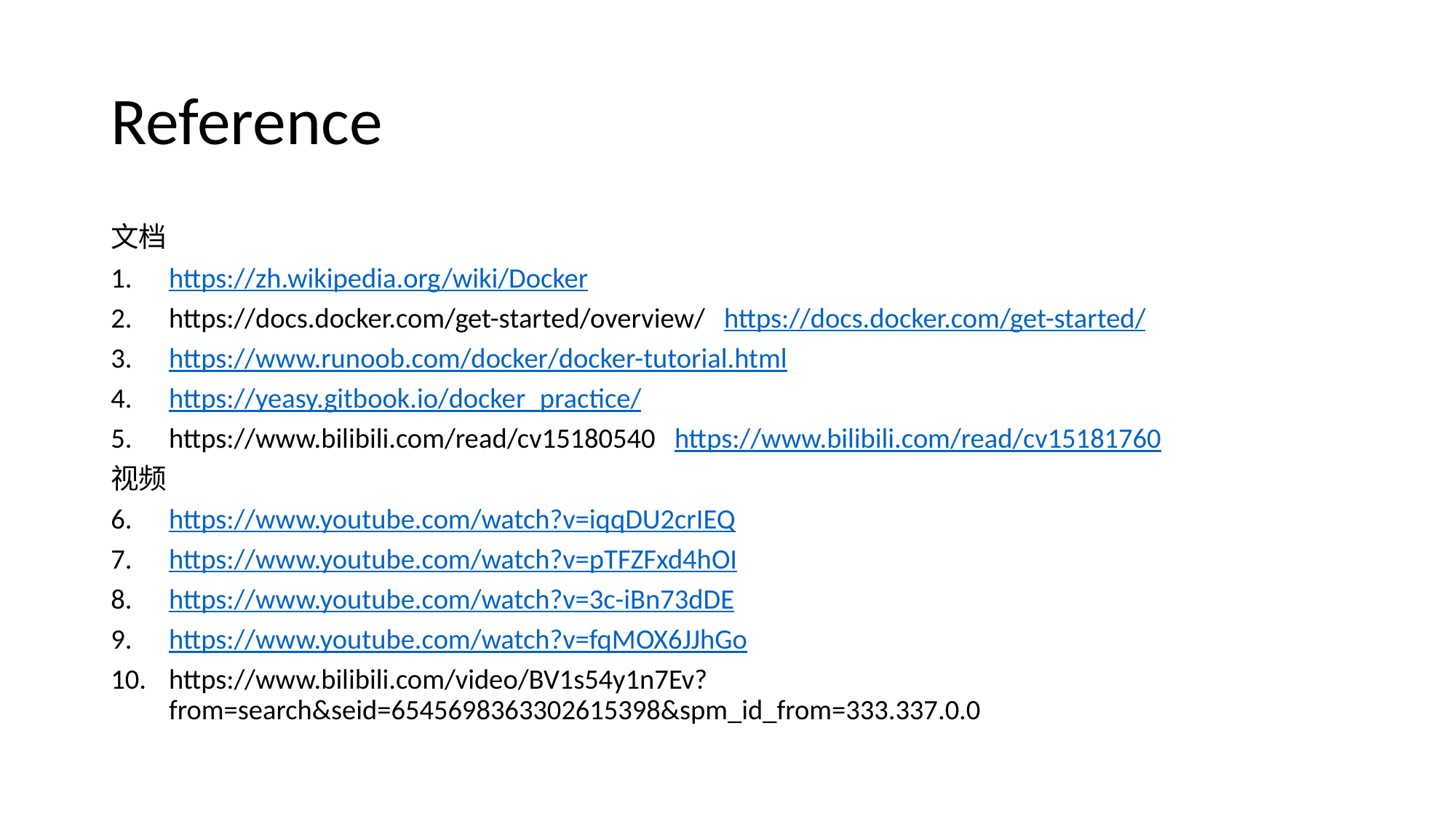

# Reference
文档
https://zh.wikipedia.org/wiki/Docker
https://docs.docker.com/get-started/overview/   https://docs.docker.com/get-started/
https://www.runoob.com/docker/docker-tutorial.html
https://yeasy.gitbook.io/docker_practice/
https://www.bilibili.com/read/cv15180540   https://www.bilibili.com/read/cv15181760
视频
https://www.youtube.com/watch?v=iqqDU2crIEQ
https://www.youtube.com/watch?v=pTFZFxd4hOI
https://www.youtube.com/watch?v=3c-iBn73dDE
https://www.youtube.com/watch?v=fqMOX6JJhGo
https://www.bilibili.com/video/BV1s54y1n7Ev?from=search&seid=6545698363302615398&spm_id_from=333.337.0.0